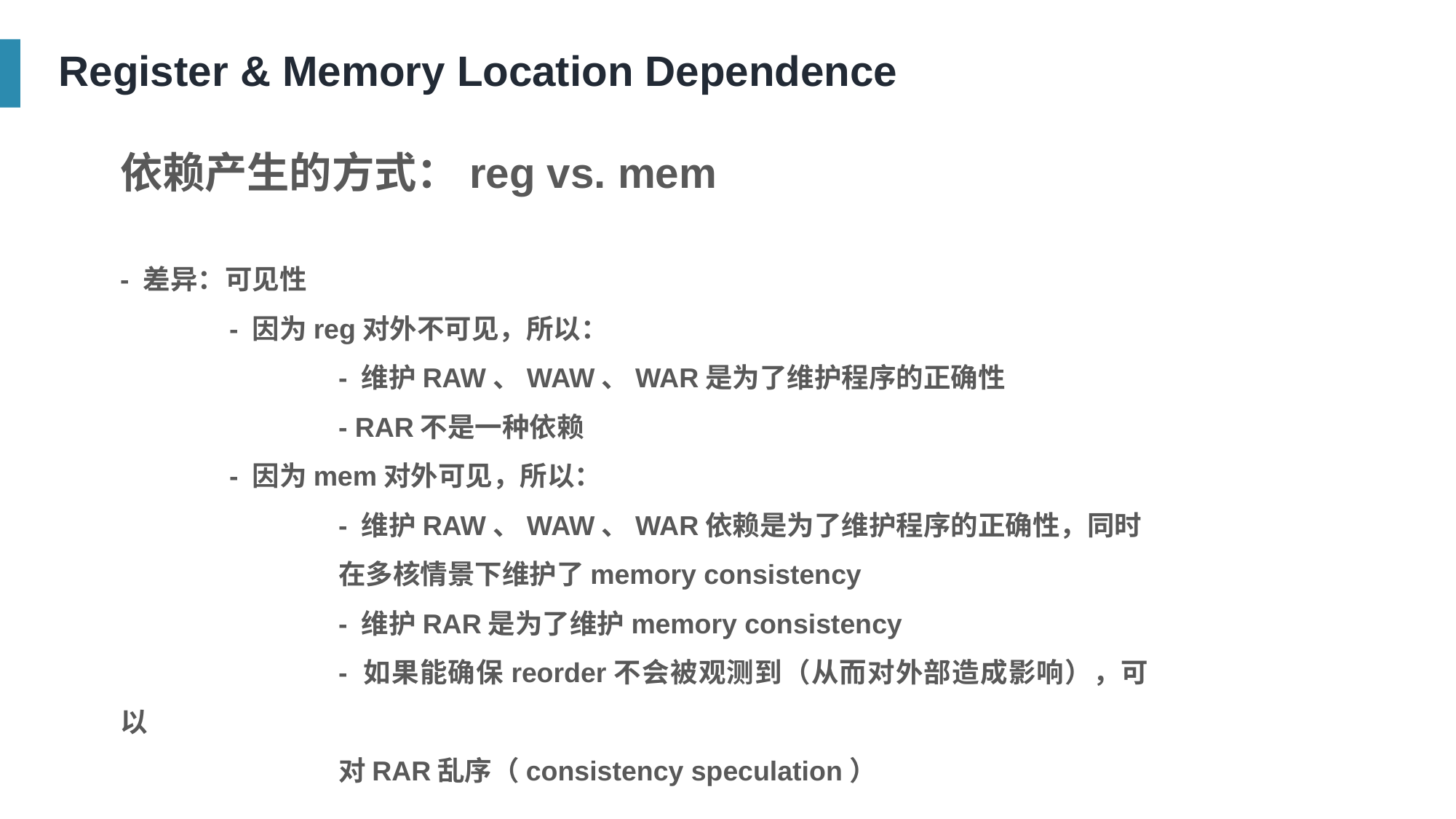

Register & Memory Location Dependence

依赖产生的方式：reg vs. mem

- 差异：可见性
	- 因为reg对外不可见，所以：
		- 维护RAW、WAW、WAR是为了维护程序的正确性
		- RAR不是一种依赖
	- 因为mem对外可见，所以：
		- 维护RAW、WAW、WAR依赖是为了维护程序的正确性，同时
		在多核情景下维护了memory consistency
		- 维护RAR是为了维护memory consistency
		- 如果能确保reorder不会被观测到（从而对外部造成影响），可以
		对RAR乱序（consistency speculation）